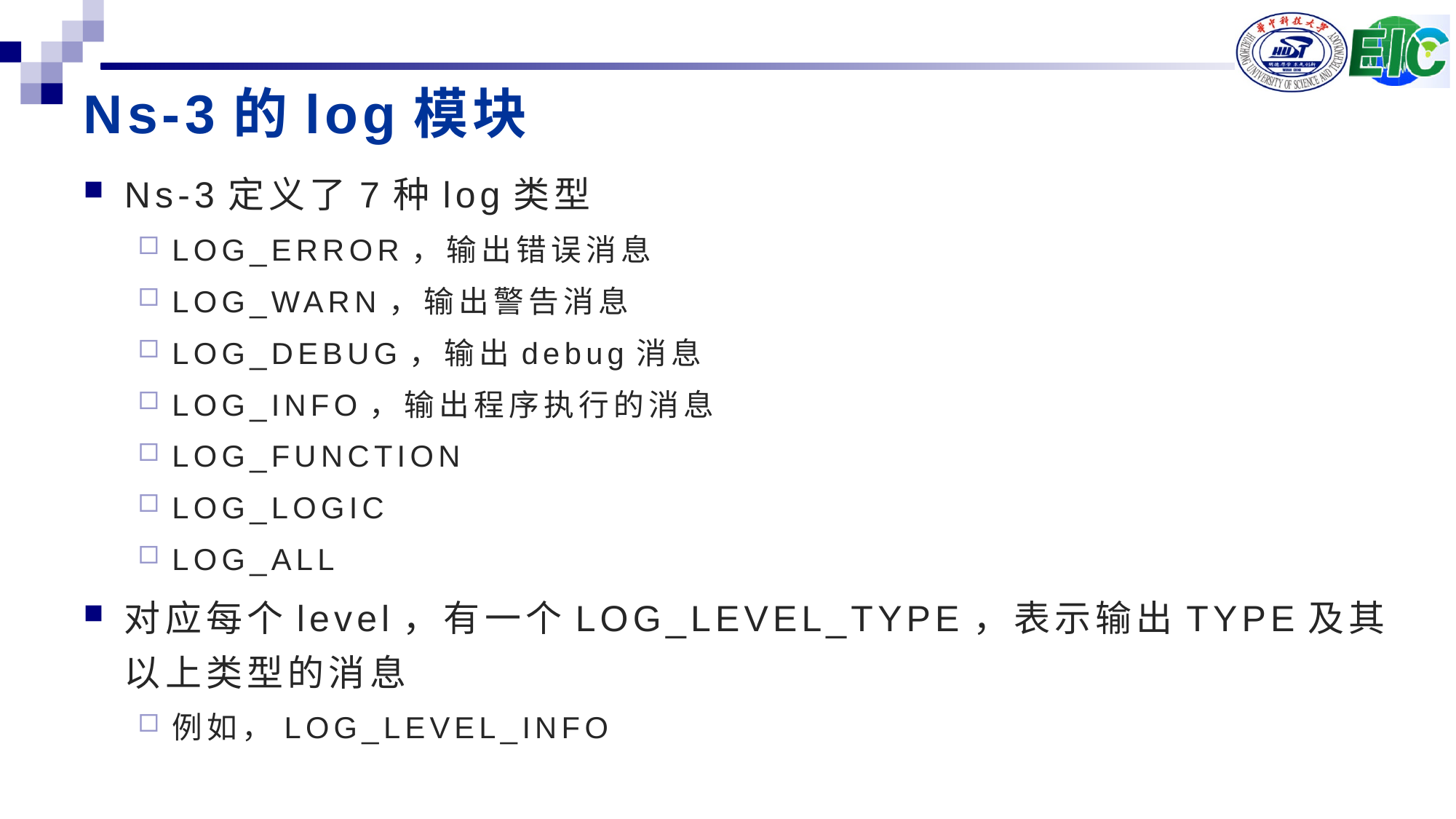

# Ns-3的log模块
Ns-3定义了7种log类型
LOG_ERROR，输出错误消息
LOG_WARN，输出警告消息
LOG_DEBUG，输出debug消息
LOG_INFO，输出程序执行的消息
LOG_FUNCTION
LOG_LOGIC
LOG_ALL
对应每个level，有一个LOG_LEVEL_TYPE，表示输出TYPE及其以上类型的消息
例如，LOG_LEVEL_INFO